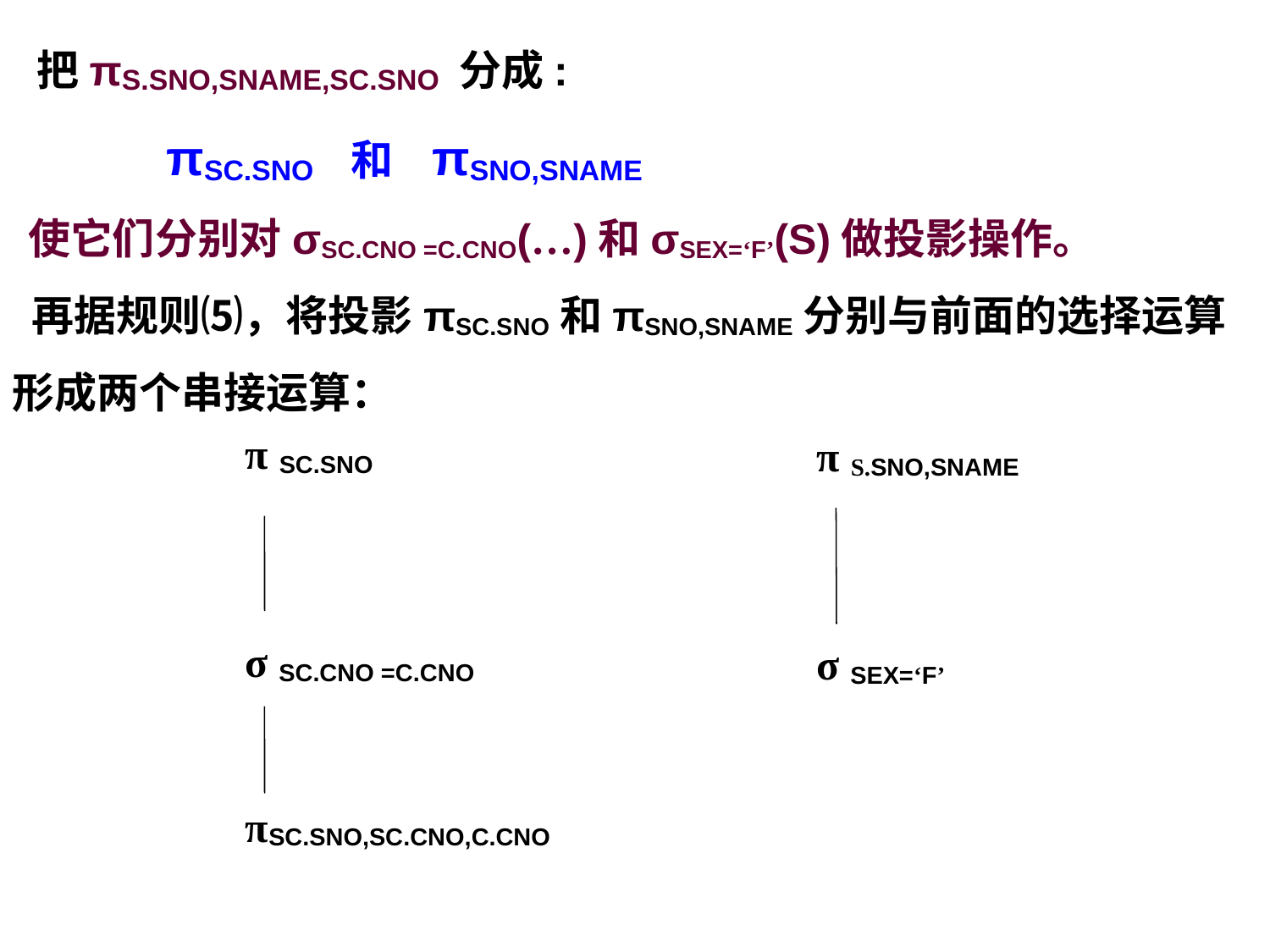

把πS.SNO,SNAME,SC.SNO 分成:
             πSC.SNO    和   πSNO,SNAME
 使它们分别对σSC.CNO =C.CNO(…)和σSEX=‘F’(S)做投影操作。
 再据规则⑸，将投影πSC.SNO和πSNO,SNAME分别与前面的选择运算形成两个串接运算：

π SC.SNO
π S.SNO,SNAME

σ SC.CNO =C.CNO
σ SEX=‘F’

πSC.SNO,SC.CNO,C.CNO